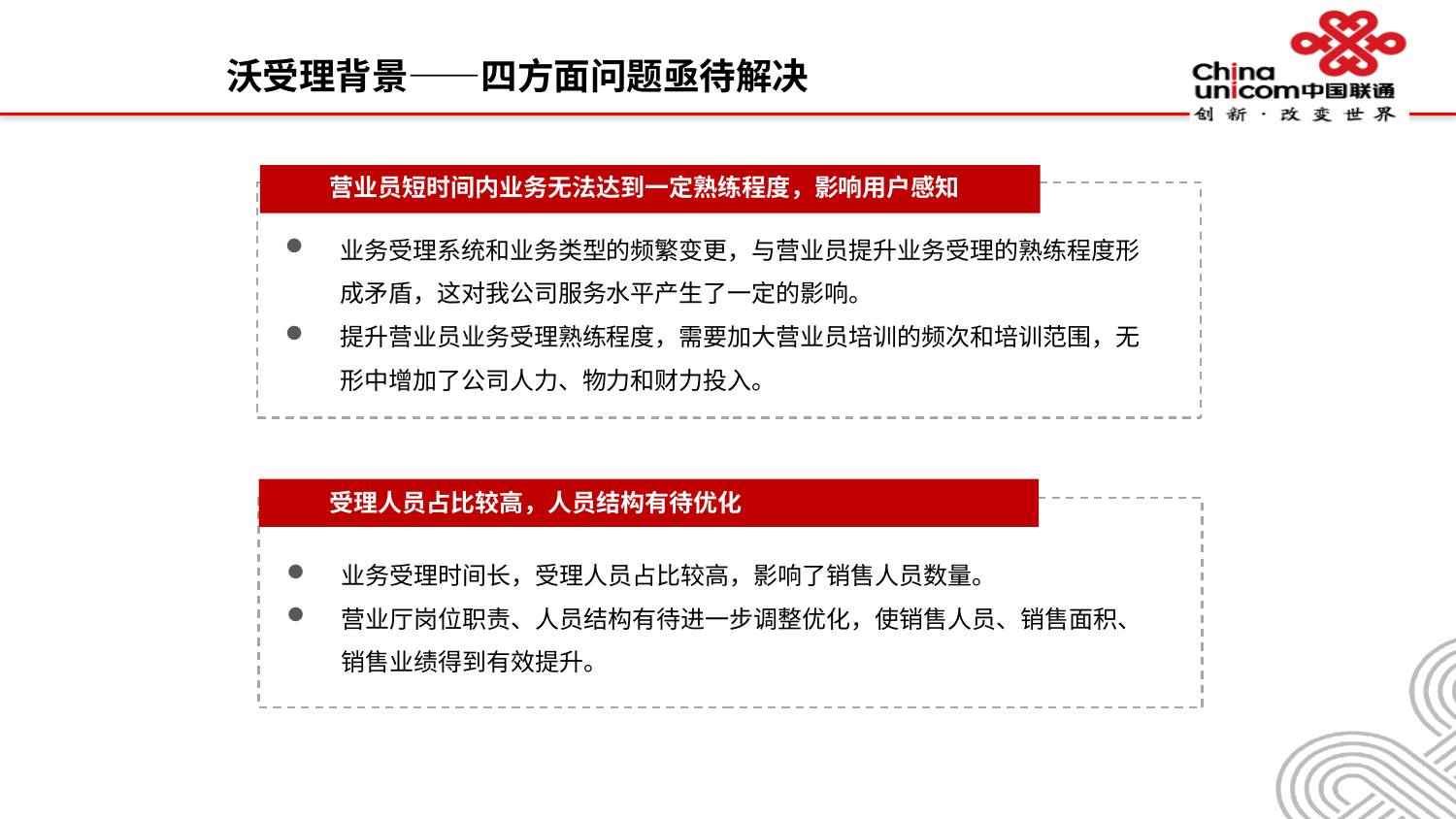

沃受理背景——四方面问题亟待解决

营业员短时间内业务无法达到一定熟练程度，影响用户感知

业务受理系统和业务类型的频繁变更，与营业员提升业务受理的熟练程度形成矛盾，这对我公司服务水平产生了一定的影响。
提升营业员业务受理熟练程度，需要加大营业员培训的频次和培训范围，无形中增加了公司人力、物力和财力投入。

受理人员占比较高，人员结构有待优化

业务受理时间长，受理人员占比较高，影响了销售人员数量。
营业厅岗位职责、人员结构有待进一步调整优化，使销售人员、销售面积、销售业绩得到有效提升。